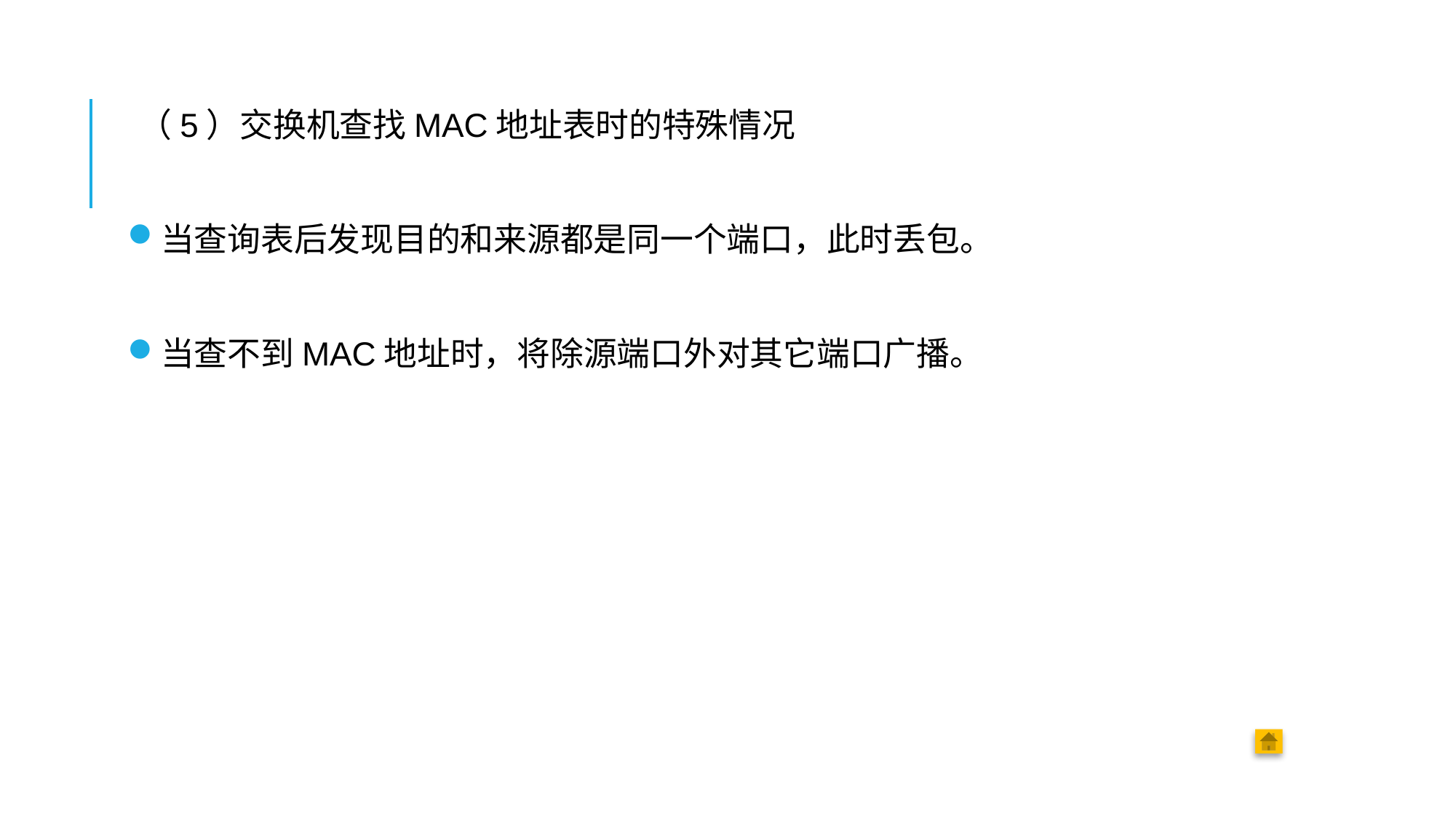

（5）交换机查找MAC地址表时的特殊情况

当查询表后发现目的和来源都是同一个端口，此时丢包。

当查不到MAC地址时，将除源端口外对其它端口广播。